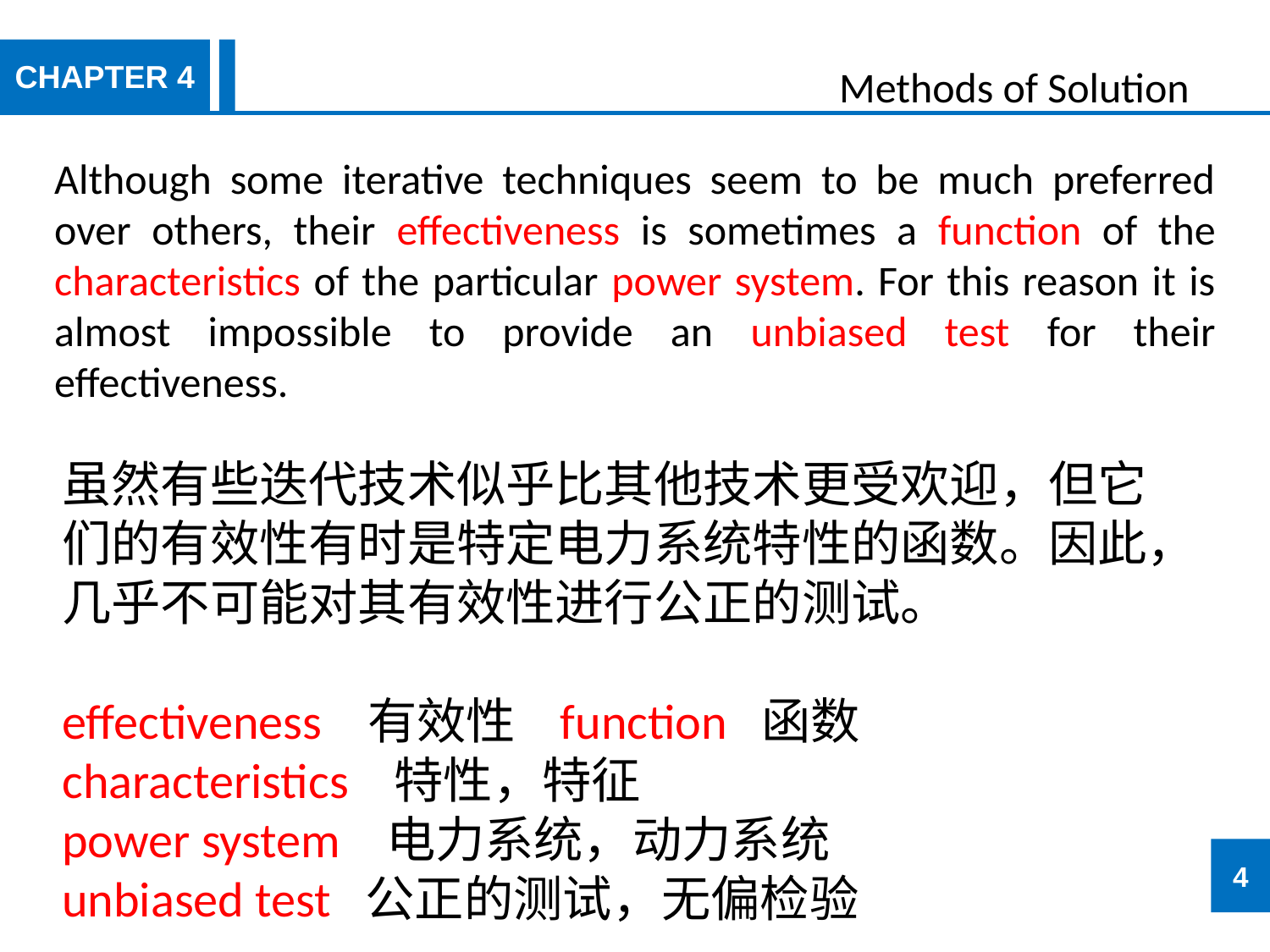

CHAPTER 4

Methods of Solution
Although some iterative techniques seem to be much preferred over others, their effectiveness is sometimes a function of the characteristics of the particular power system. For this reason it is almost impossible to provide an unbiased test for their effectiveness.
虽然有些迭代技术似乎比其他技术更受欢迎，但它们的有效性有时是特定电力系统特性的函数。因此，几乎不可能对其有效性进行公正的测试。

effectiveness   有效性   function  函数
characteristics   特性，特征
power system   电力系统，动力系统
unbiased test  公正的测试，无偏检验

4